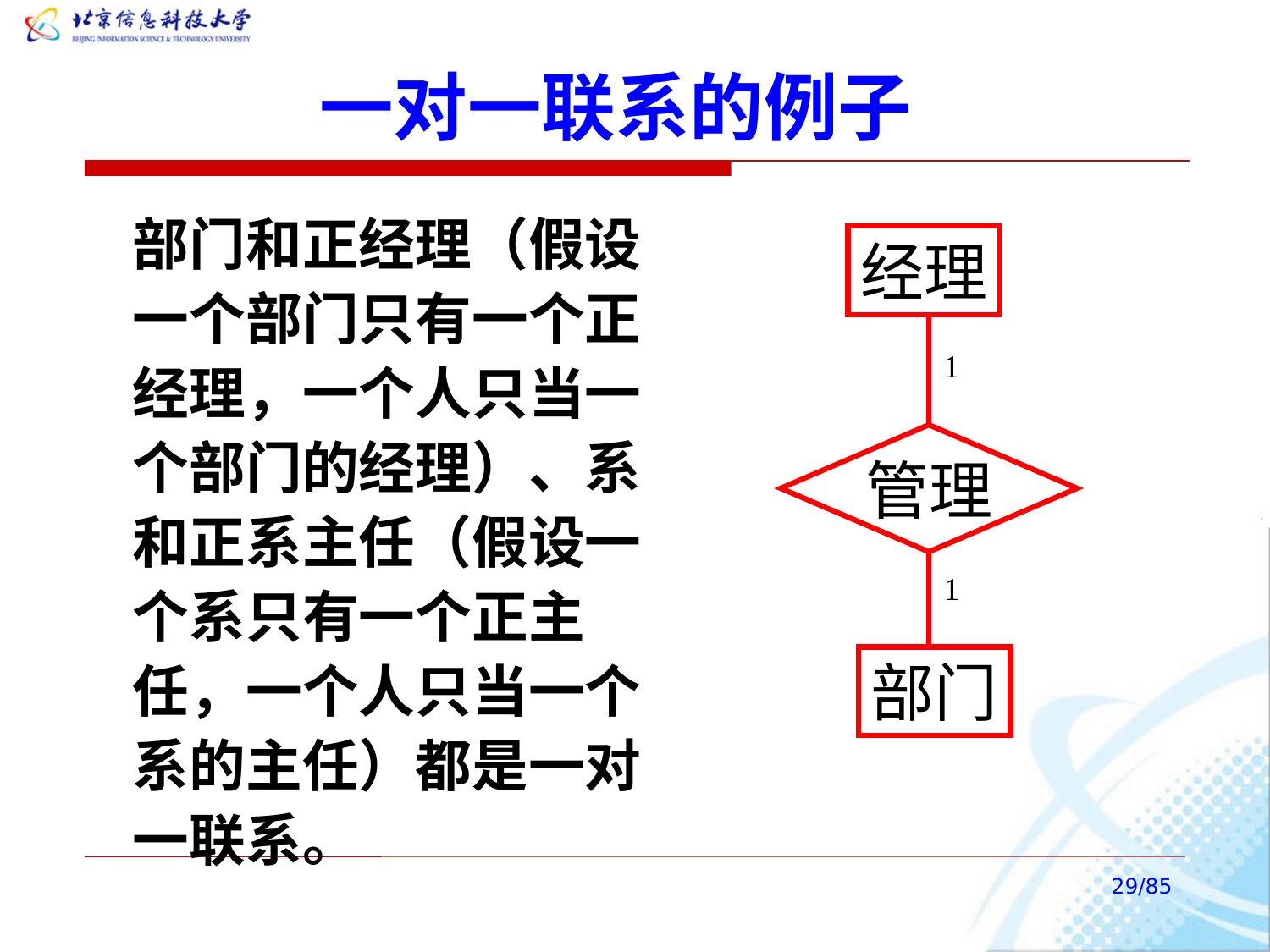

# 一对一联系的例子
	部门和正经理（假设一个部门只有一个正经理，一个人只当一个部门的经理）、系和正系主任（假设一个系只有一个正主任，一个人只当一个系的主任）都是一对一联系。
经理

1
管理

1
部门

29/85